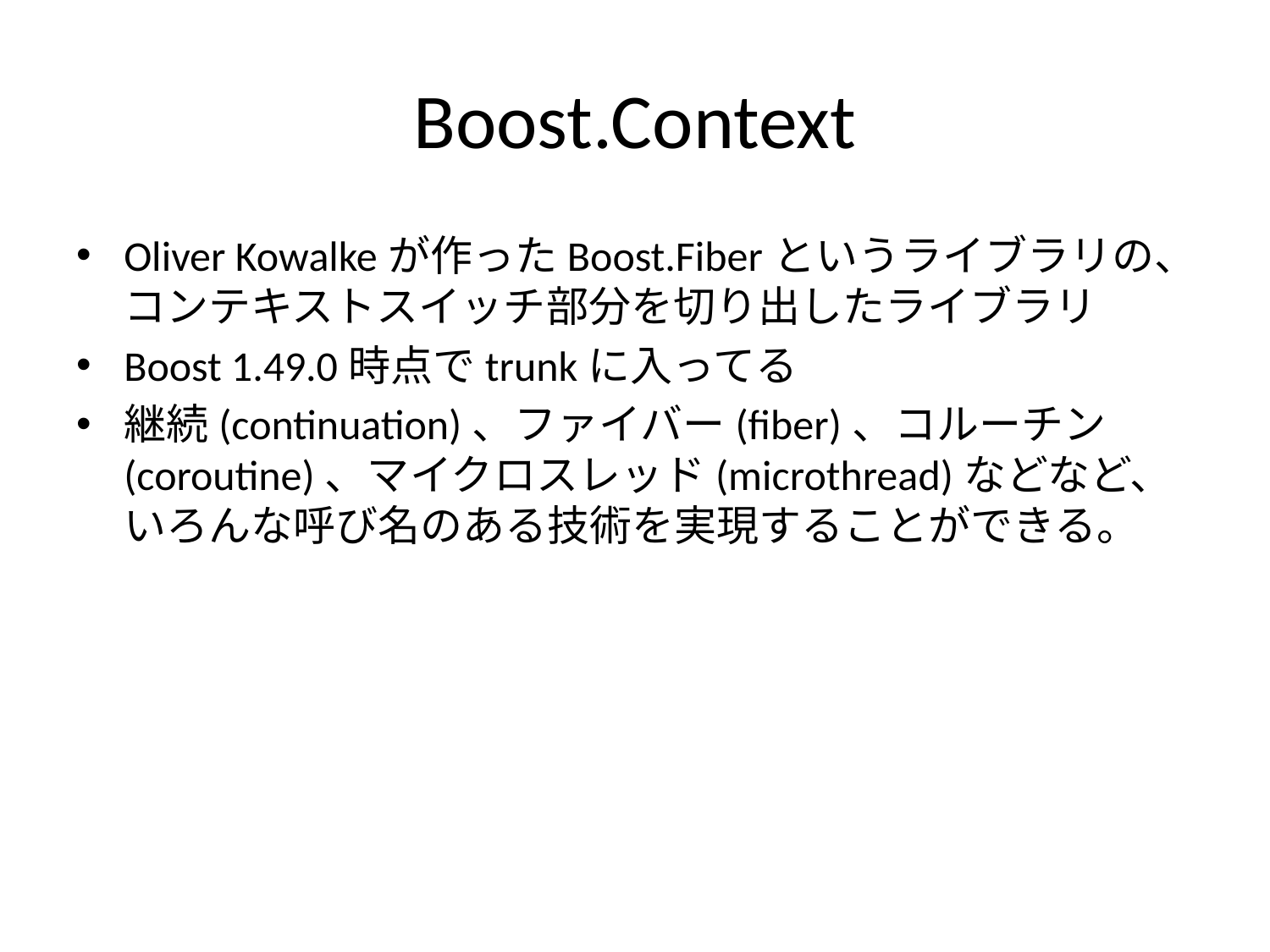

# Boost.Context
Oliver Kowalkeが作ったBoost.Fiberというライブラリの、コンテキストスイッチ部分を切り出したライブラリ
Boost 1.49.0時点でtrunkに入ってる
継続(continuation)、ファイバー(fiber)、コルーチン(coroutine)、マイクロスレッド(microthread)などなど、いろんな呼び名のある技術を実現することができる。